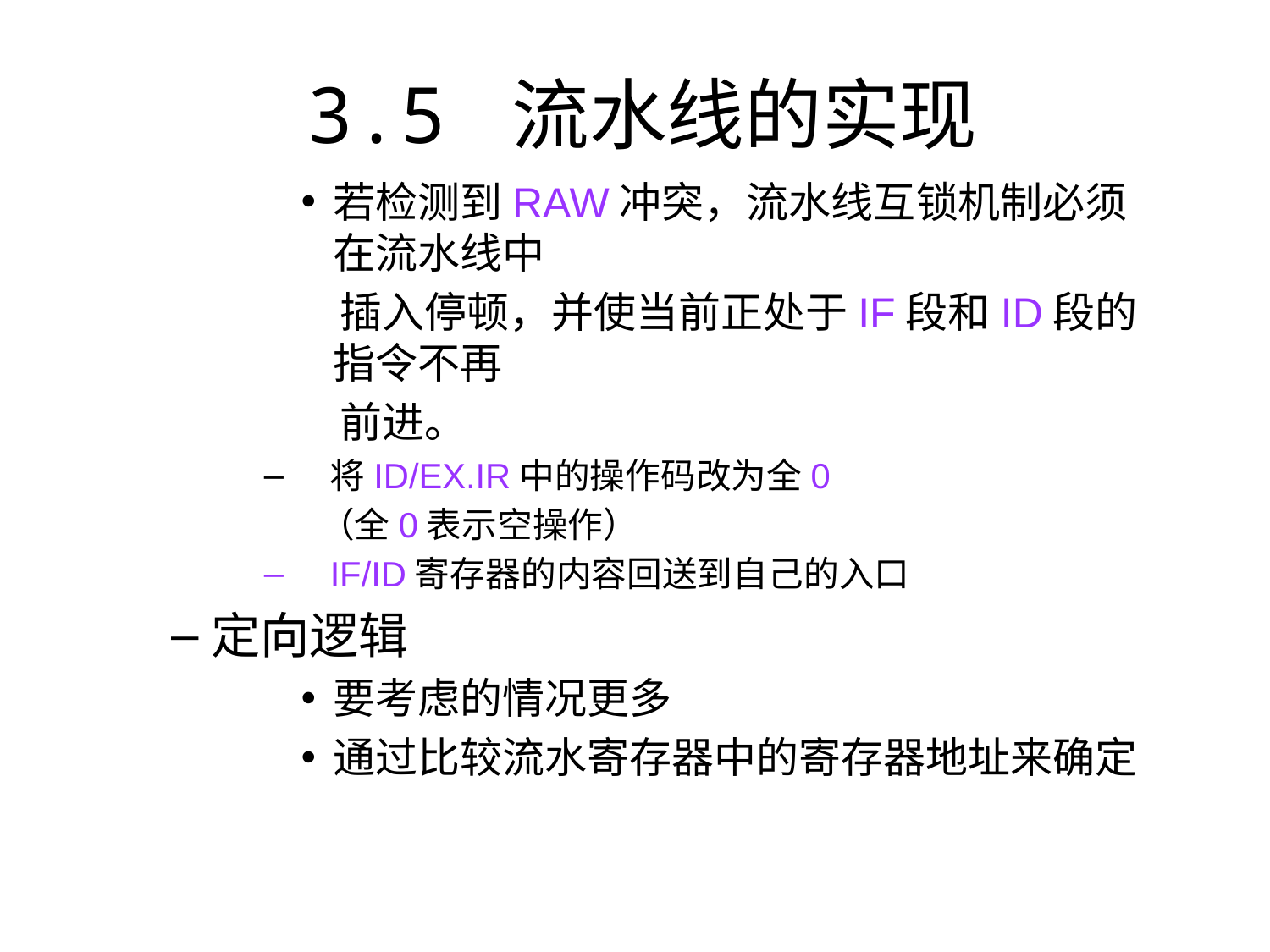

3.5 流水线的实现
若检测到RAW冲突，流水线互锁机制必须在流水线中
   插入停顿，并使当前正处于IF段和ID段的指令不再
   前进。
将ID/EX.IR中的操作码改为全0
      （全0表示空操作）
IF/ID寄存器的内容回送到自己的入口
定向逻辑
要考虑的情况更多
通过比较流水寄存器中的寄存器地址来确定